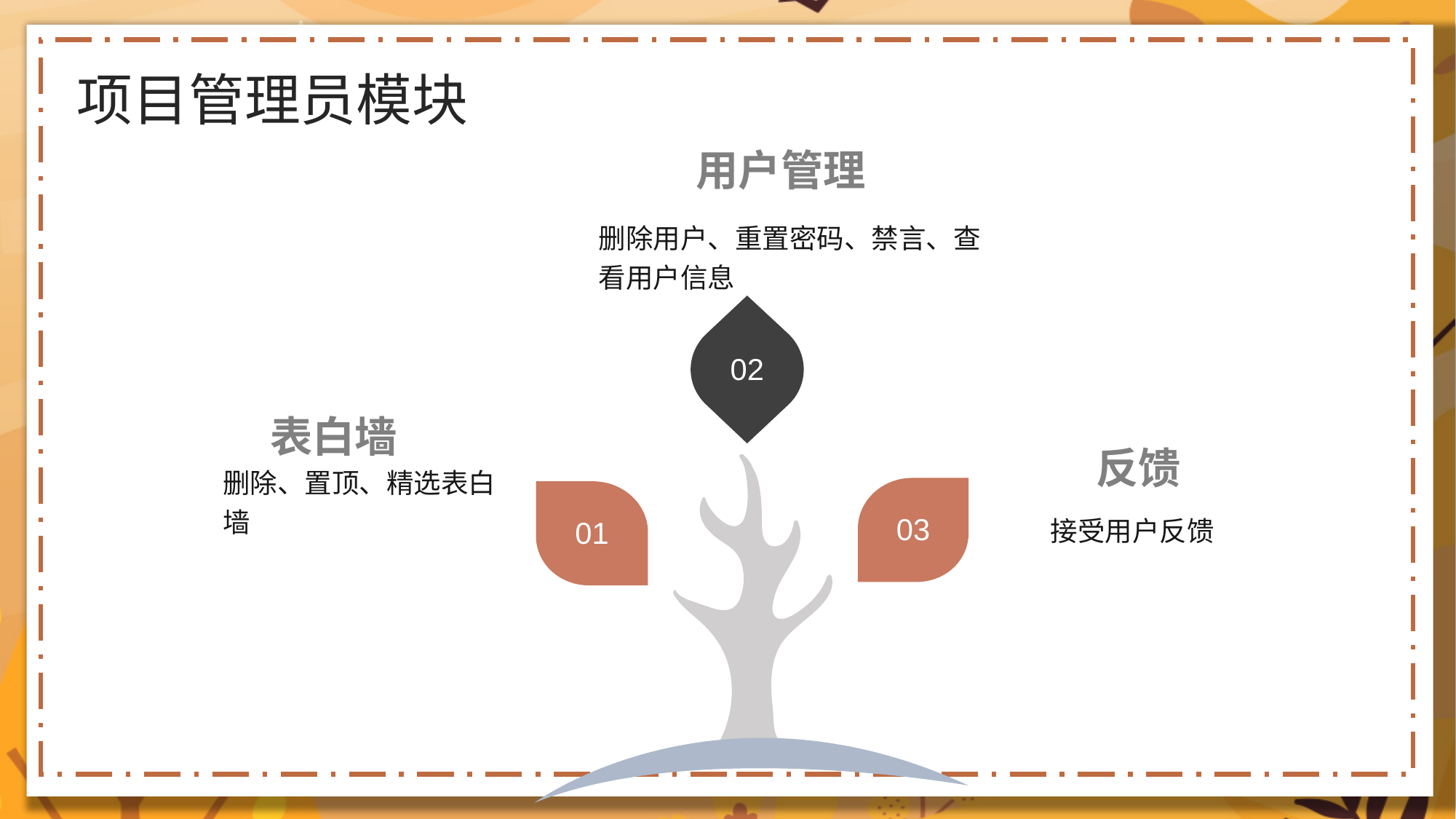

项目管理员模块
用户管理
删除用户、重置密码、禁言、查看用户信息
02

03
01

表白墙
反馈
删除、置顶、精选表白墙
接受用户反馈